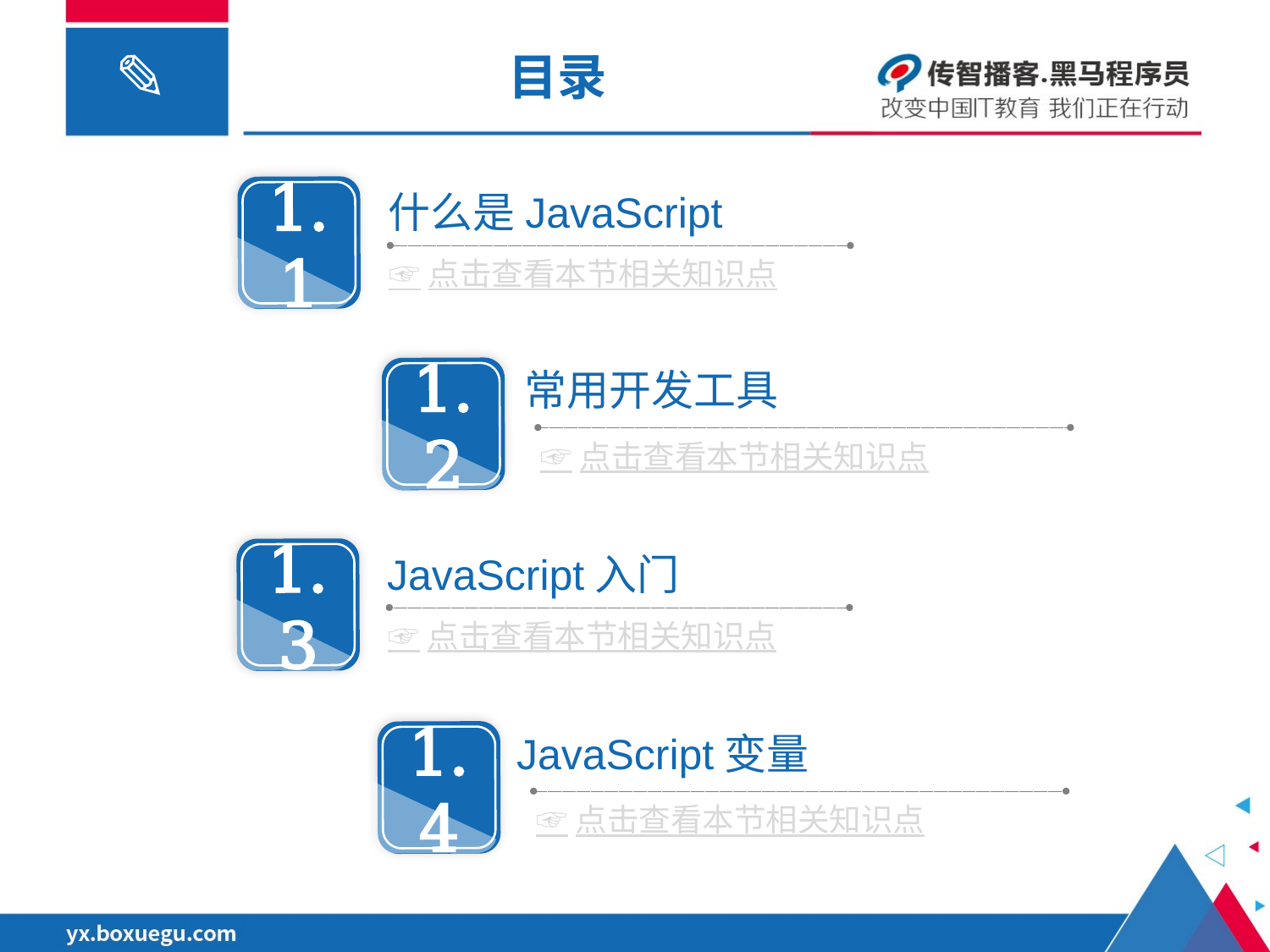

# 目录
1.1

什么是JavaScript
☞点击查看本节相关知识点
1.2

常用开发工具
☞点击查看本节相关知识点
1.3

JavaScript入门
☞点击查看本节相关知识点
1.4

JavaScript变量
☞点击查看本节相关知识点